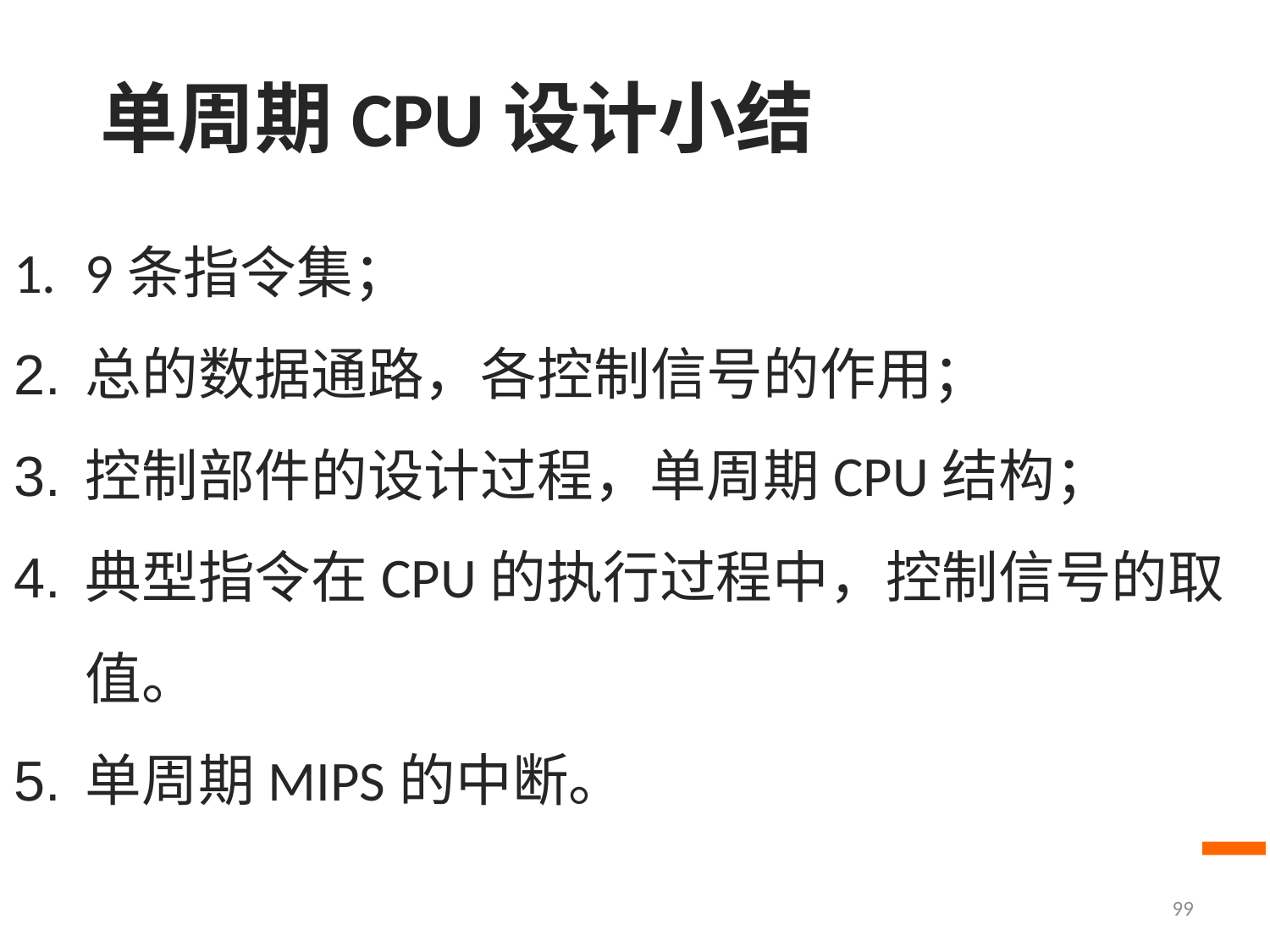

单周期CPU设计小结
9条指令集；
总的数据通路，各控制信号的作用；
控制部件的设计过程，单周期CPU结构；
典型指令在CPU的执行过程中，控制信号的取值。
单周期MIPS的中断。
99